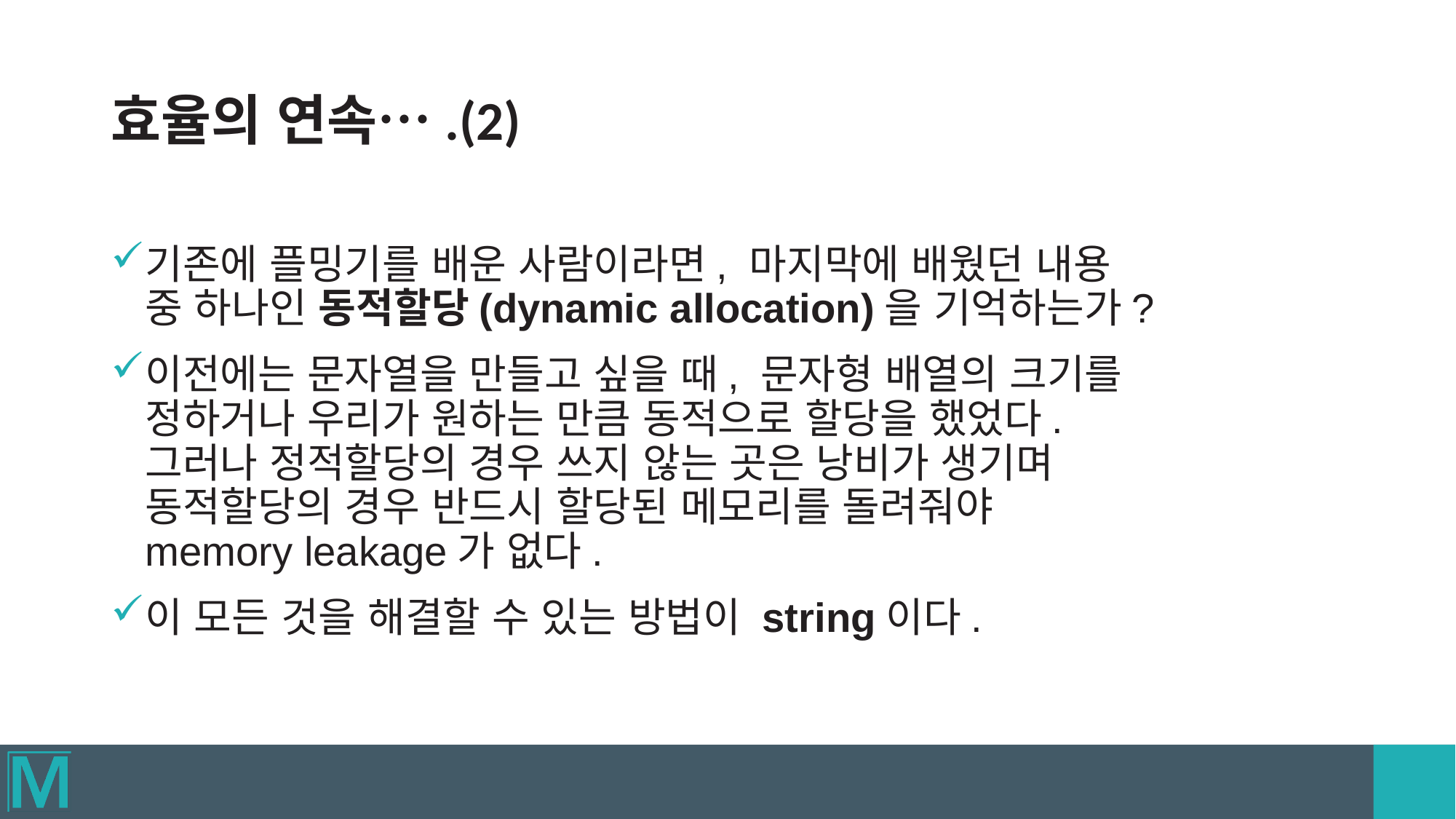

# 효율의 연속….(2)
기존에 플밍기를 배운 사람이라면, 마지막에 배웠던 내용 중 하나인 동적할당(dynamic allocation)을 기억하는가?
이전에는 문자열을 만들고 싶을 때, 문자형 배열의 크기를 정하거나 우리가 원하는 만큼 동적으로 할당을 했었다. 그러나 정적할당의 경우 쓰지 않는 곳은 낭비가 생기며 동적할당의 경우 반드시 할당된 메모리를 돌려줘야 memory leakage가 없다.
이 모든 것을 해결할 수 있는 방법이 string이다.